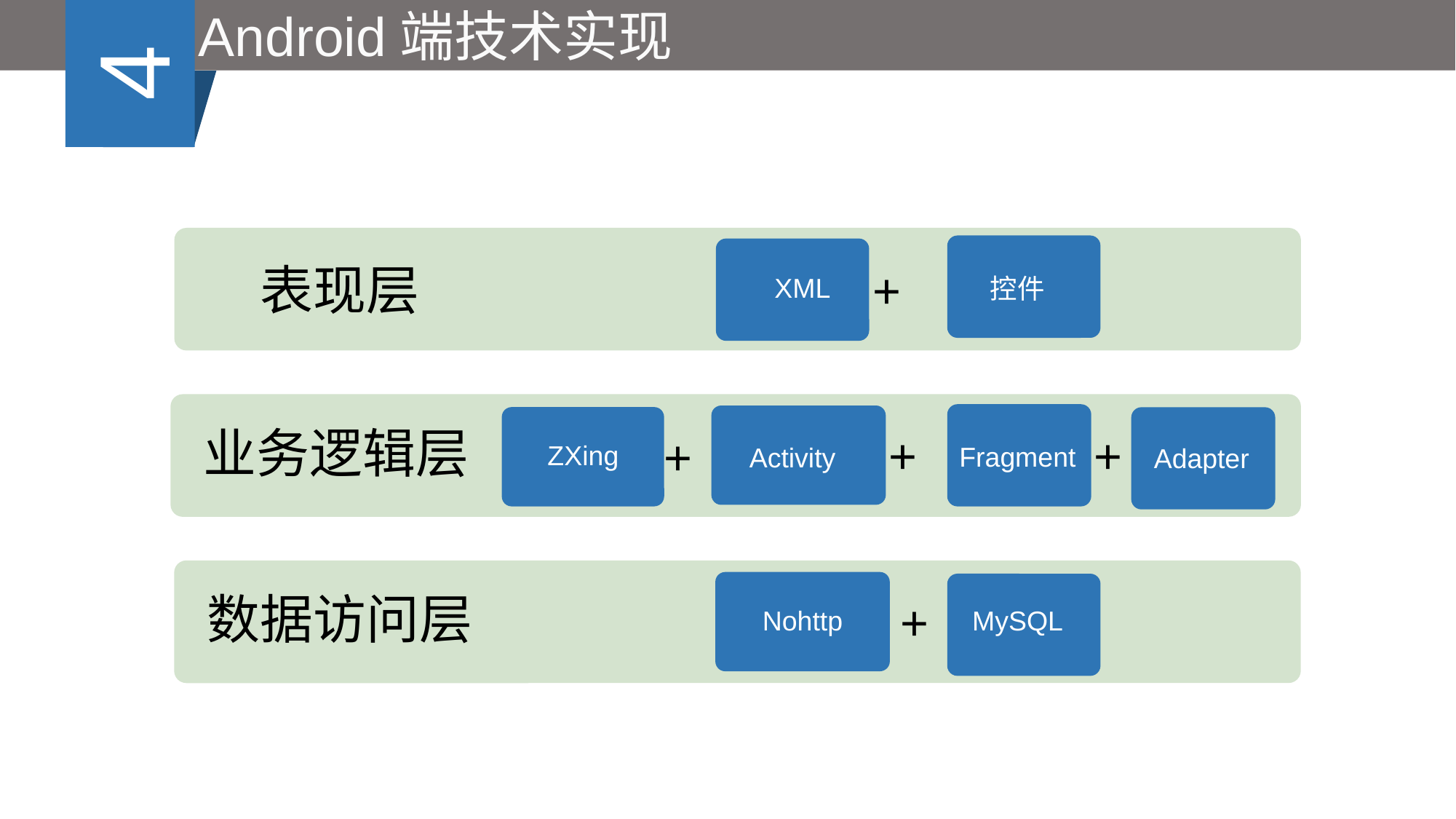

Android端技术实现
4

表现层

XML
控件

+

业务逻辑层

ZXing
Fragment
Activity
Adapter
+
+
+

数据访问层

MySQL

Nohttp
+